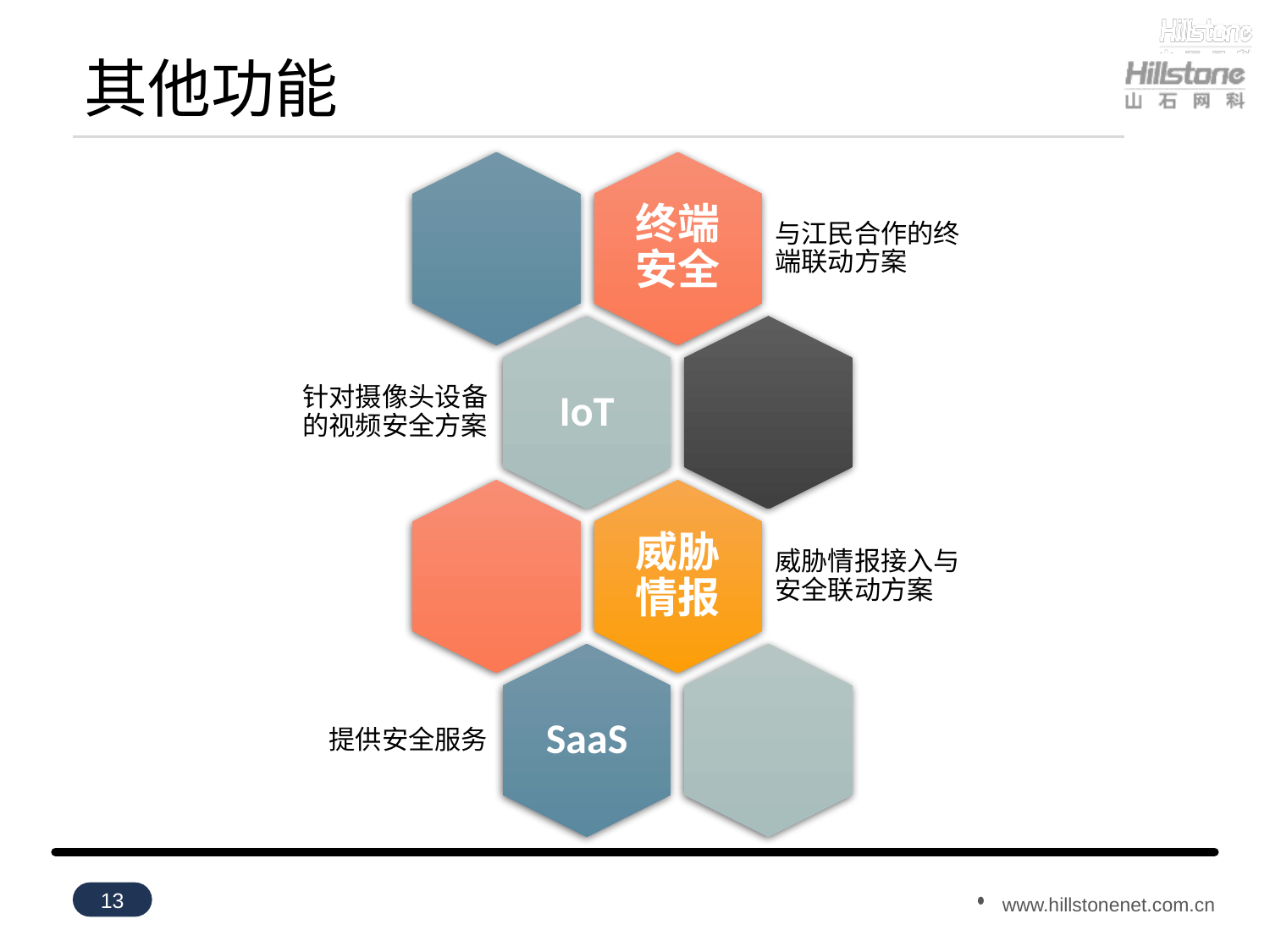

# 其他功能
终端安全
与江民合作的终端联动方案

IoT
针对摄像头设备的视频安全方案

威胁情报
威胁情报接入与安全联动方案

SaaS
提供安全服务